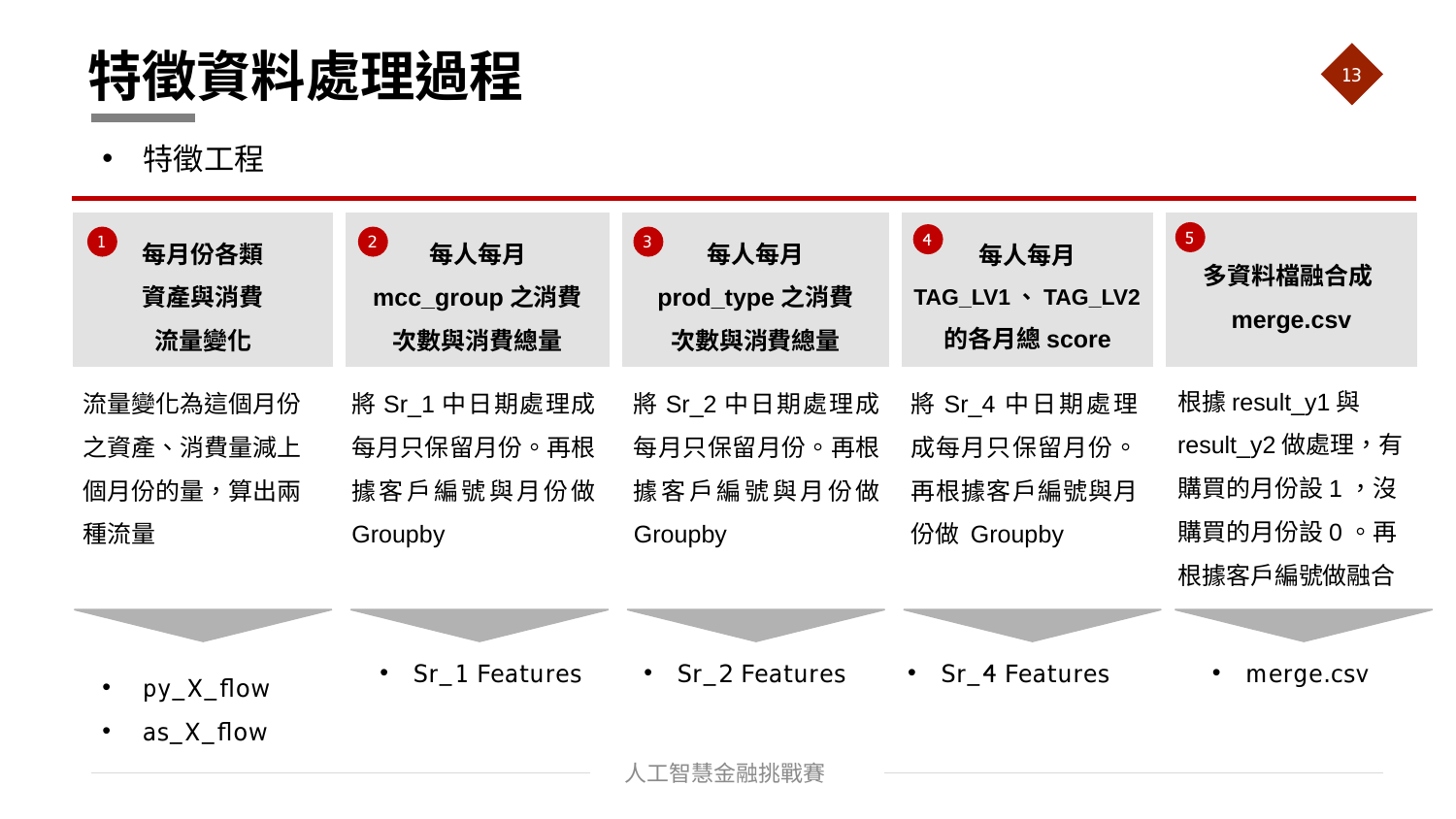

# 特徵資料處理過程
13
特徵工程
每月份各類
資產與消費
流量變化
每人每月
mcc_group之消費
次數與消費總量
每人每月
prod_type之消費
次數與消費總量
每人每月
TAG_LV1、TAG_LV2的各月總score
多資料檔融合成merge.csv
5
4
1
2
3
根據result_y1與result_y2做處理，有購買的月份設1，沒購買的月份設0。再根據客戶編號做融合
流量變化為這個月份之資產、消費量減上個月份的量，算出兩種流量
將Sr_1中日期處理成每月只保留月份。再根據客戶編號與月份做 Groupby
將Sr_2中日期處理成每月只保留月份。再根據客戶編號與月份做 Groupby
將Sr_4中日期處理成每月只保留月份。再根據客戶編號與月份做 Groupby

py_X_flow
as_X_flow

Sr_1 Features
Sr_2 Features
Sr_4 Features
merge.csv
人工智慧金融挑戰賽